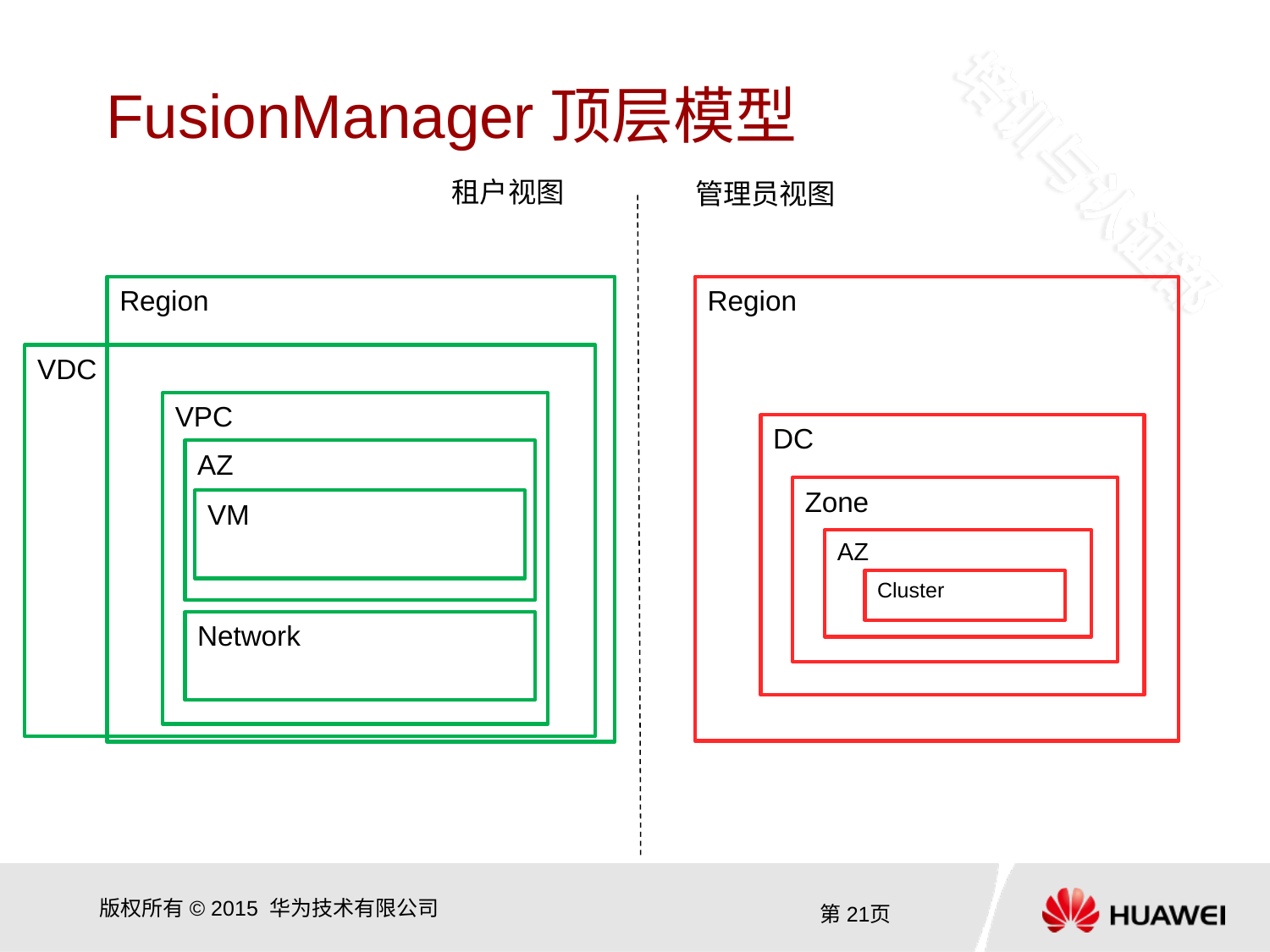

# FusionManager顶层模型
租户视图
管理员视图
Region
Region
VDC
VPC
DC
AZ
Zone
VM
AZ
Cluster
Network